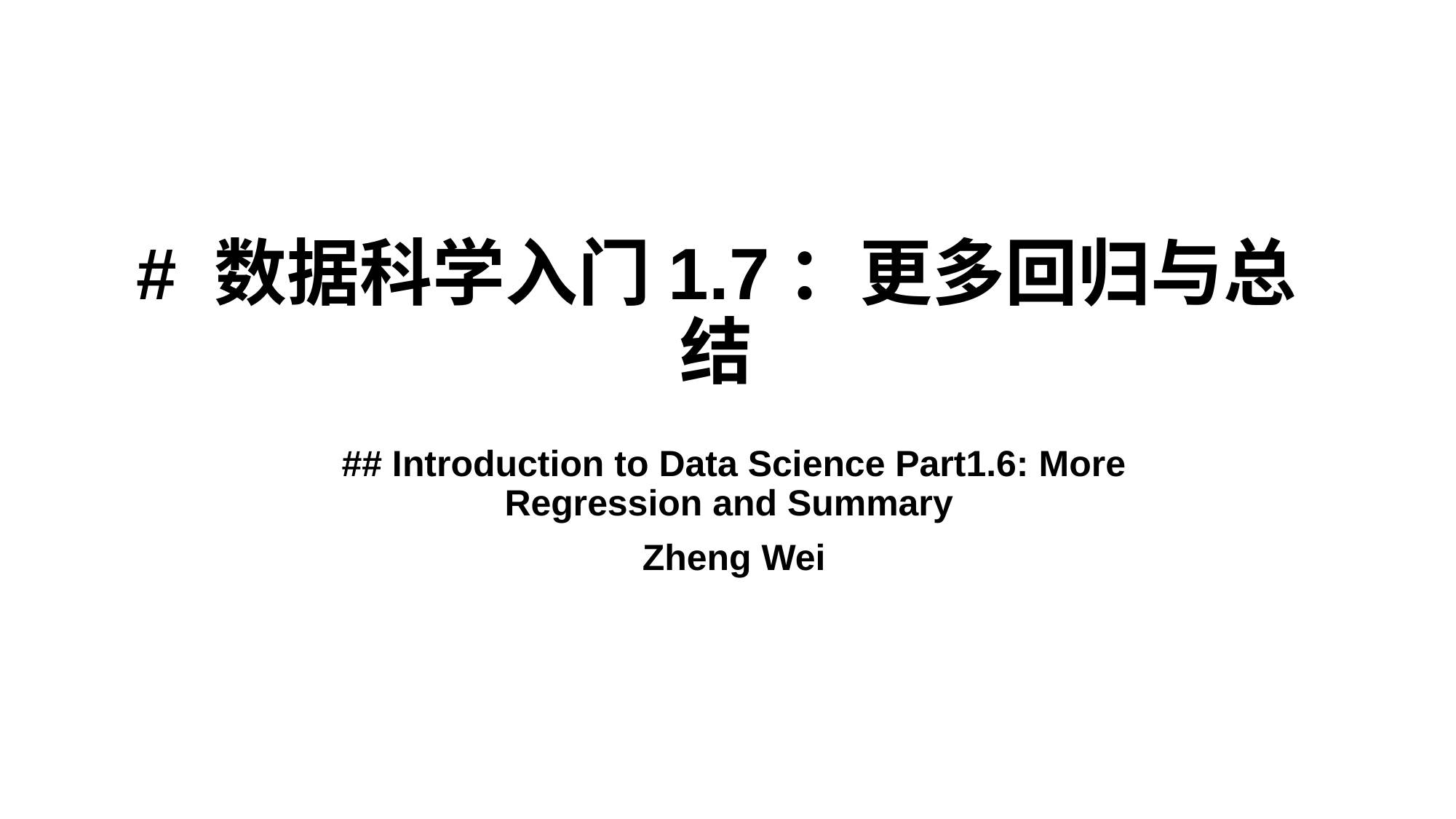

# # 数据科学入门1.7：更多回归与总结
## Introduction to Data Science Part1.6: More Regression and Summary
Zheng Wei